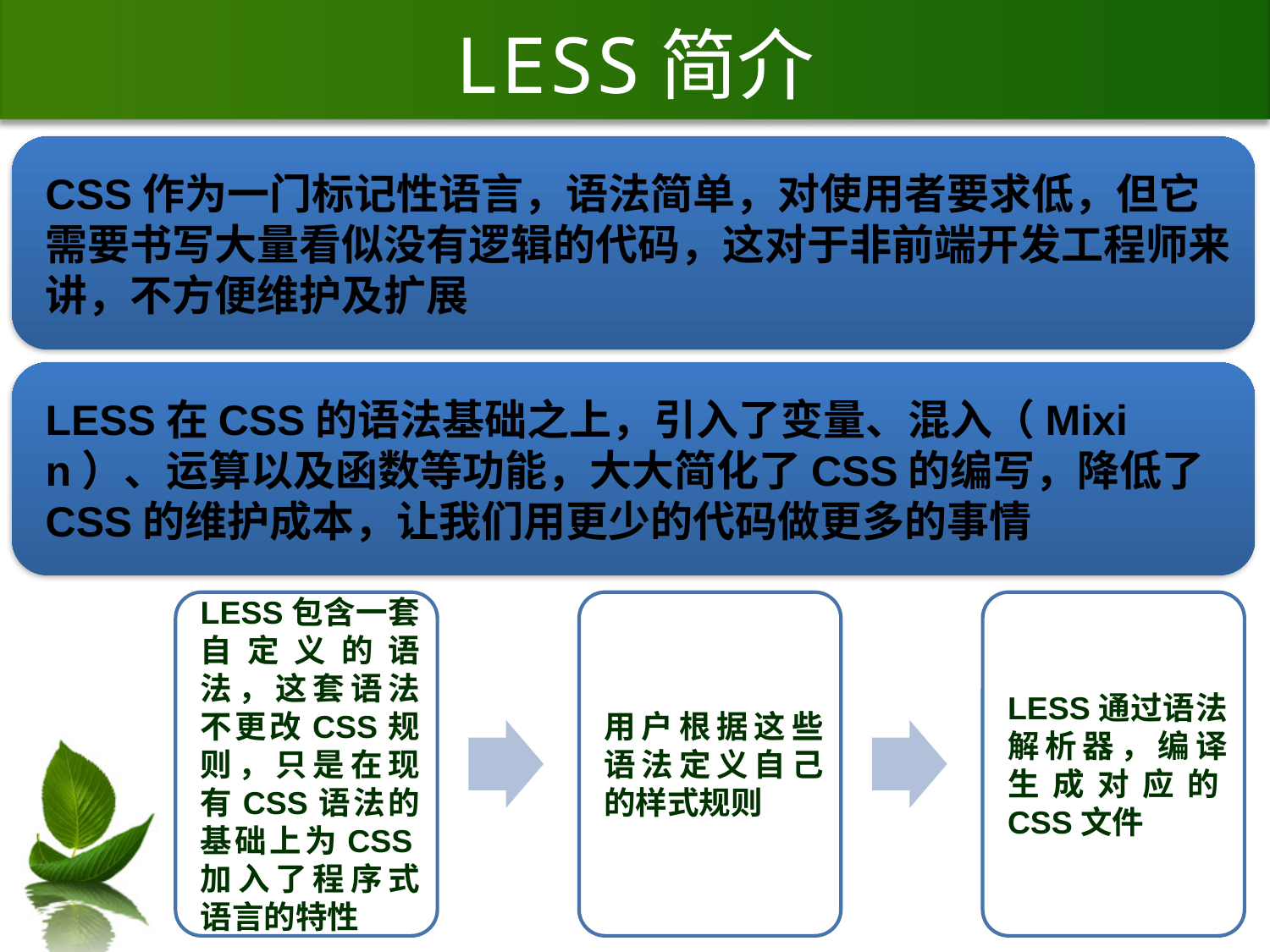

# LESS简介
CSS作为一门标记性语言，语法简单，对使用者要求低，但它需要书写大量看似没有逻辑的代码，这对于非前端开发工程师来讲，不方便维护及扩展
LESS在CSS的语法基础之上，引入了变量、混入（Mixin）、运算以及函数等功能，大大简化了CSS的编写，降低了CSS的维护成本，让我们用更少的代码做更多的事情
LESS包含一套自定义的语法，这套语法不更改CSS规则，只是在现有CSS语法的基础上为CSS加入了程序式语言的特性

用户根据这些语法定义自己的样式规则

LESS通过语法解析器，编译生成对应的CSS文件